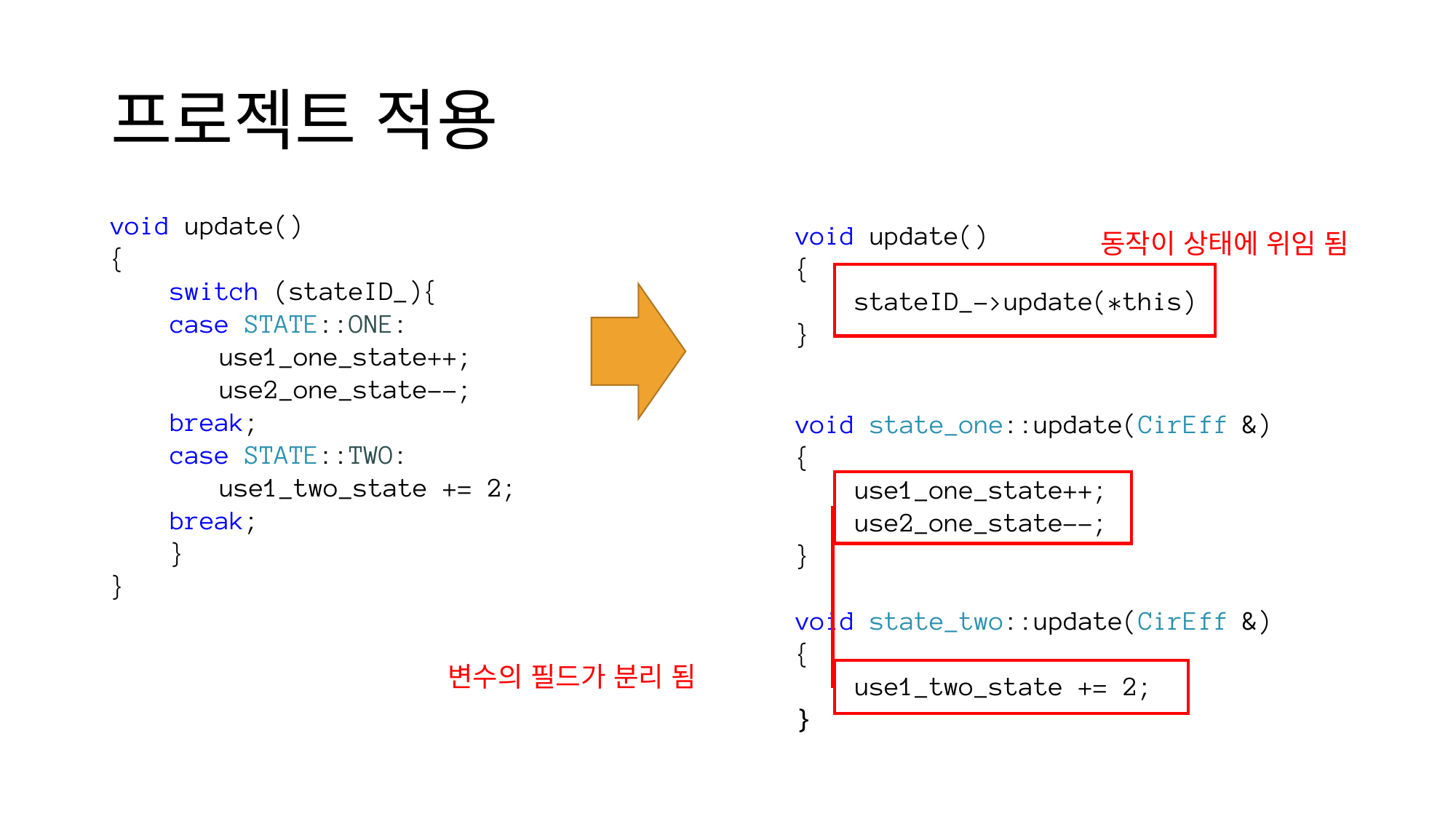

# 프로젝트 적용
void update()
{
    switch (stateID_){
    case STATE::ONE:
	use1_one_state++;
	use2_one_state--;
    break;
    case STATE::TWO:
	use1_two_state += 2;
    break;
    }
}

void update()
{
    stateID_->update(*this)
}
동작이 상태에 위임 됨

void state_one::update(CirEff &)
{
    use1_one_state++;
    use2_one_state--;
}

void state_two::update(CirEff &)
{
    use1_two_state += 2;
}

변수의 필드가 분리 됨